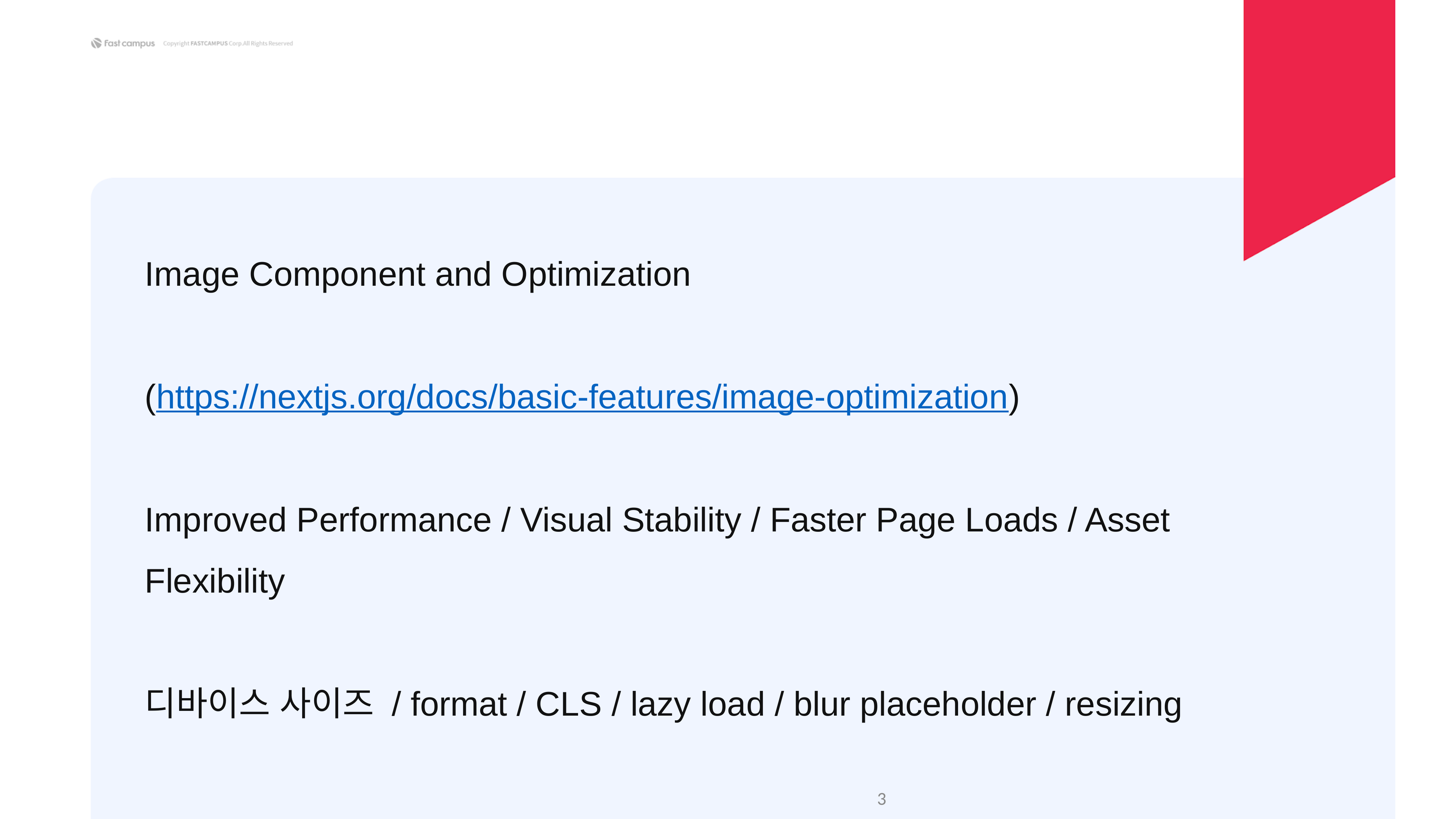

Image Component and Optimization

(https://nextjs.org/docs/basic-features/image-optimization)

Improved Performance / Visual Stability / Faster Page Loads / Asset Flexibility

디바이스 사이즈 / format / CLS / lazy load / blur placeholder / resizing

3